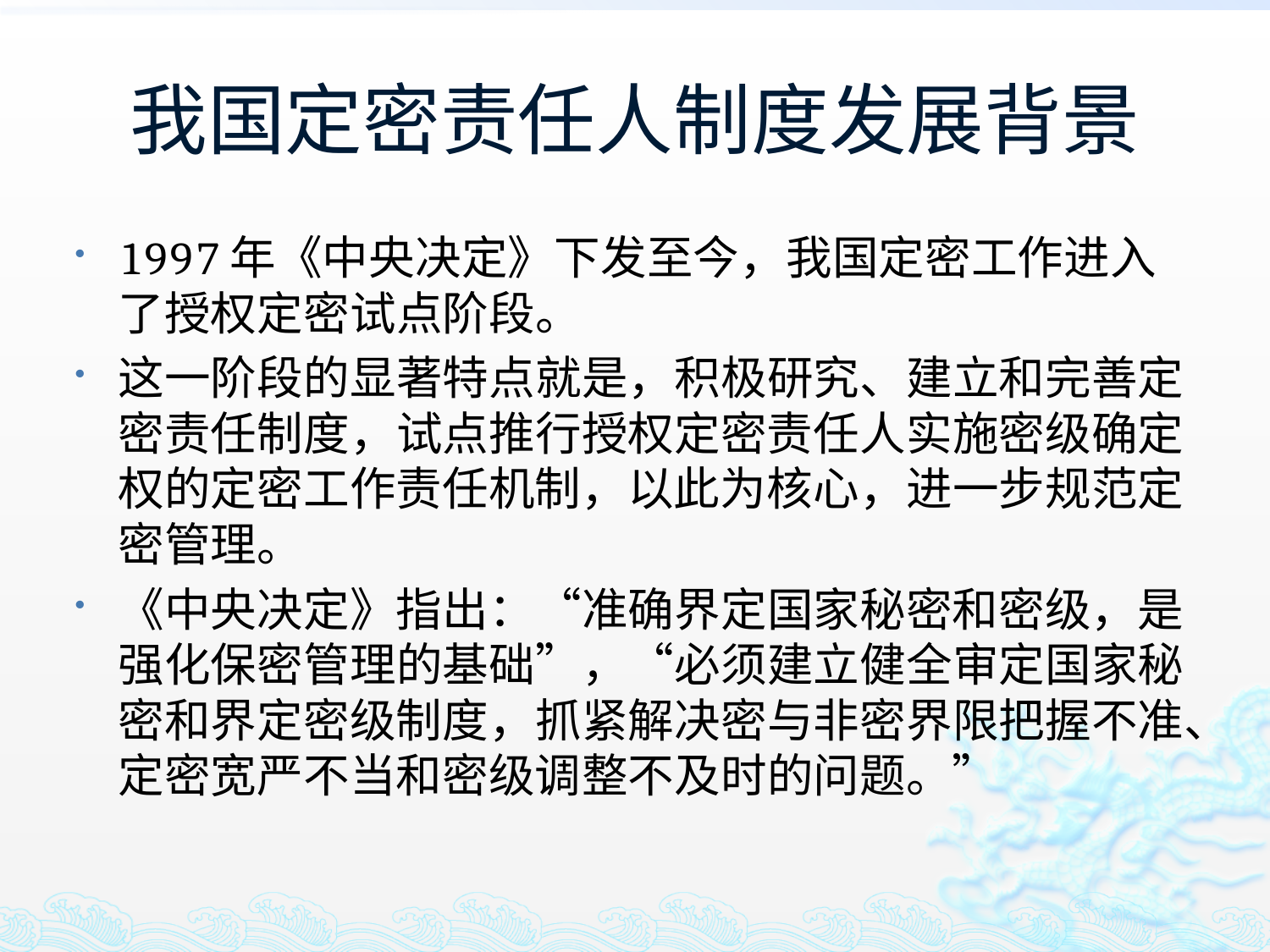

# 我国定密责任人制度发展背景
1997年《中央决定》下发至今，我国定密工作进入了授权定密试点阶段。
这一阶段的显著特点就是，积极研究、建立和完善定密责任制度，试点推行授权定密责任人实施密级确定权的定密工作责任机制，以此为核心，进一步规范定密管理。
《中央决定》指出：“准确界定国家秘密和密级，是强化保密管理的基础”，“必须建立健全审定国家秘密和界定密级制度，抓紧解决密与非密界限把握不准、定密宽严不当和密级调整不及时的问题。”